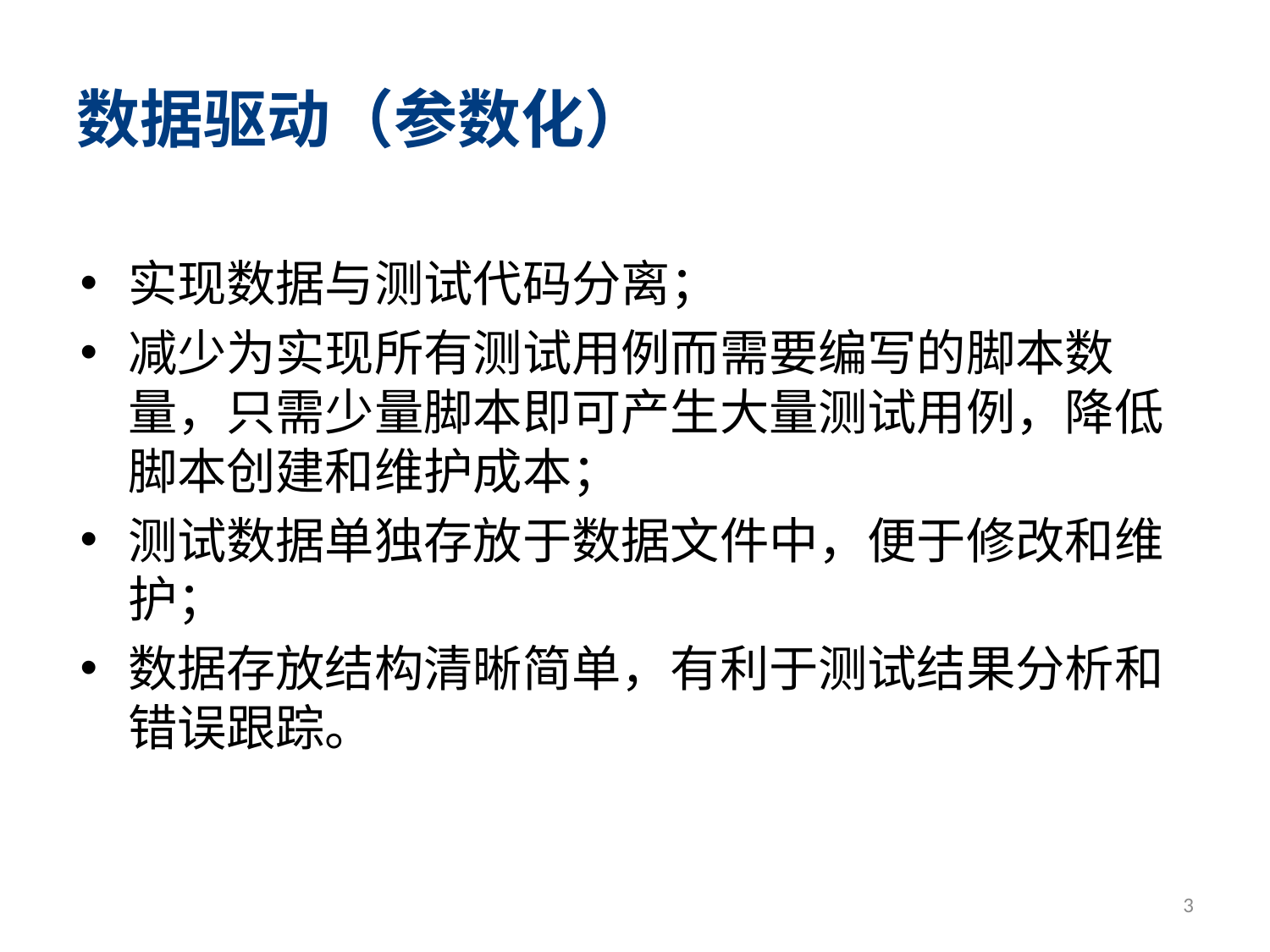

# 数据驱动（参数化）
实现数据与测试代码分离；
减少为实现所有测试用例而需要编写的脚本数量，只需少量脚本即可产生大量测试用例，降低脚本创建和维护成本；
测试数据单独存放于数据文件中，便于修改和维护；
数据存放结构清晰简单，有利于测试结果分析和错误跟踪。
3